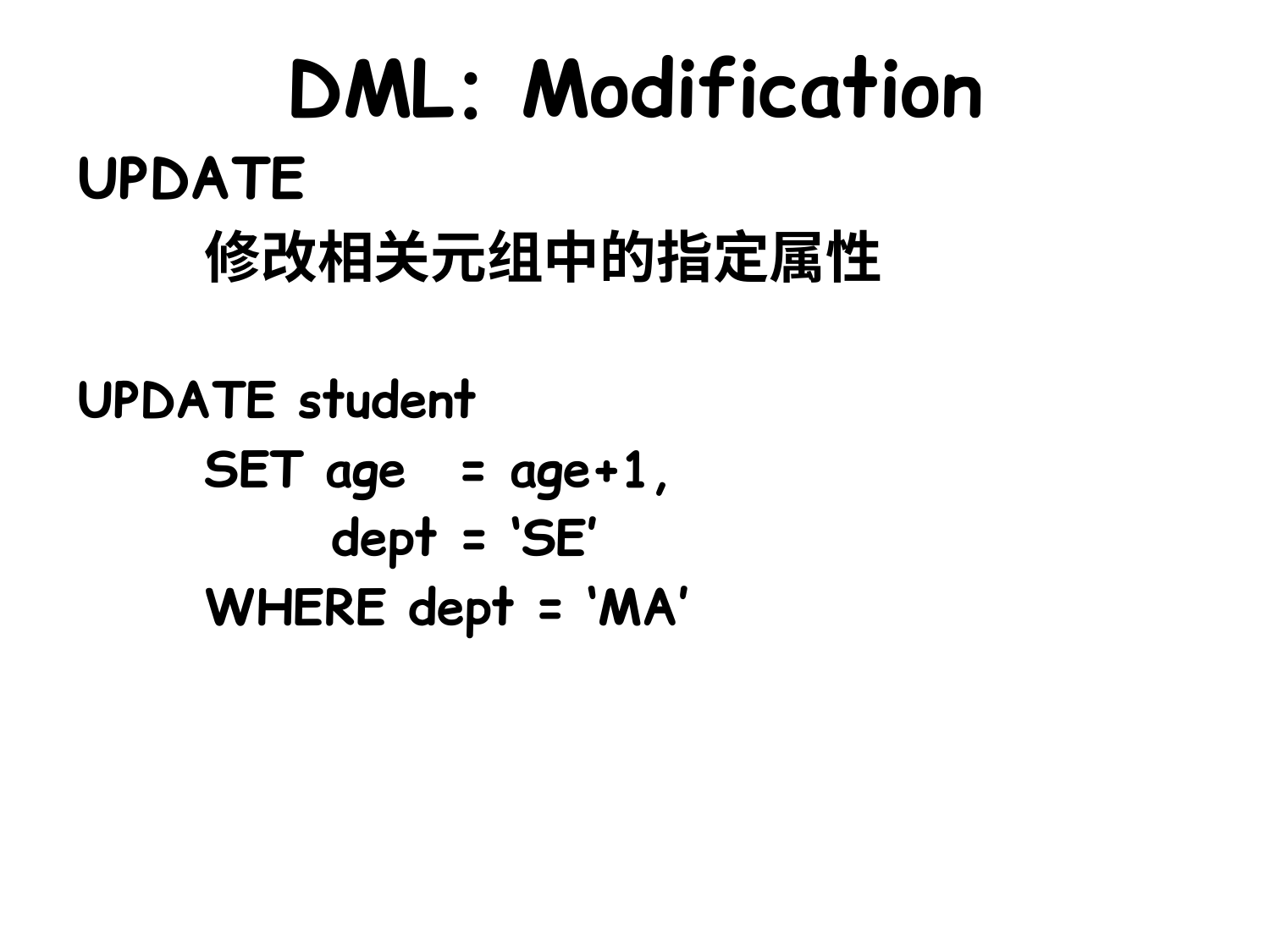

# DML: Modification
UPDATE
	修改相关元组中的指定属性

UPDATE student
	SET age 	= age+1,
		dept = ‘SE’
	WHERE dept = ‘MA’